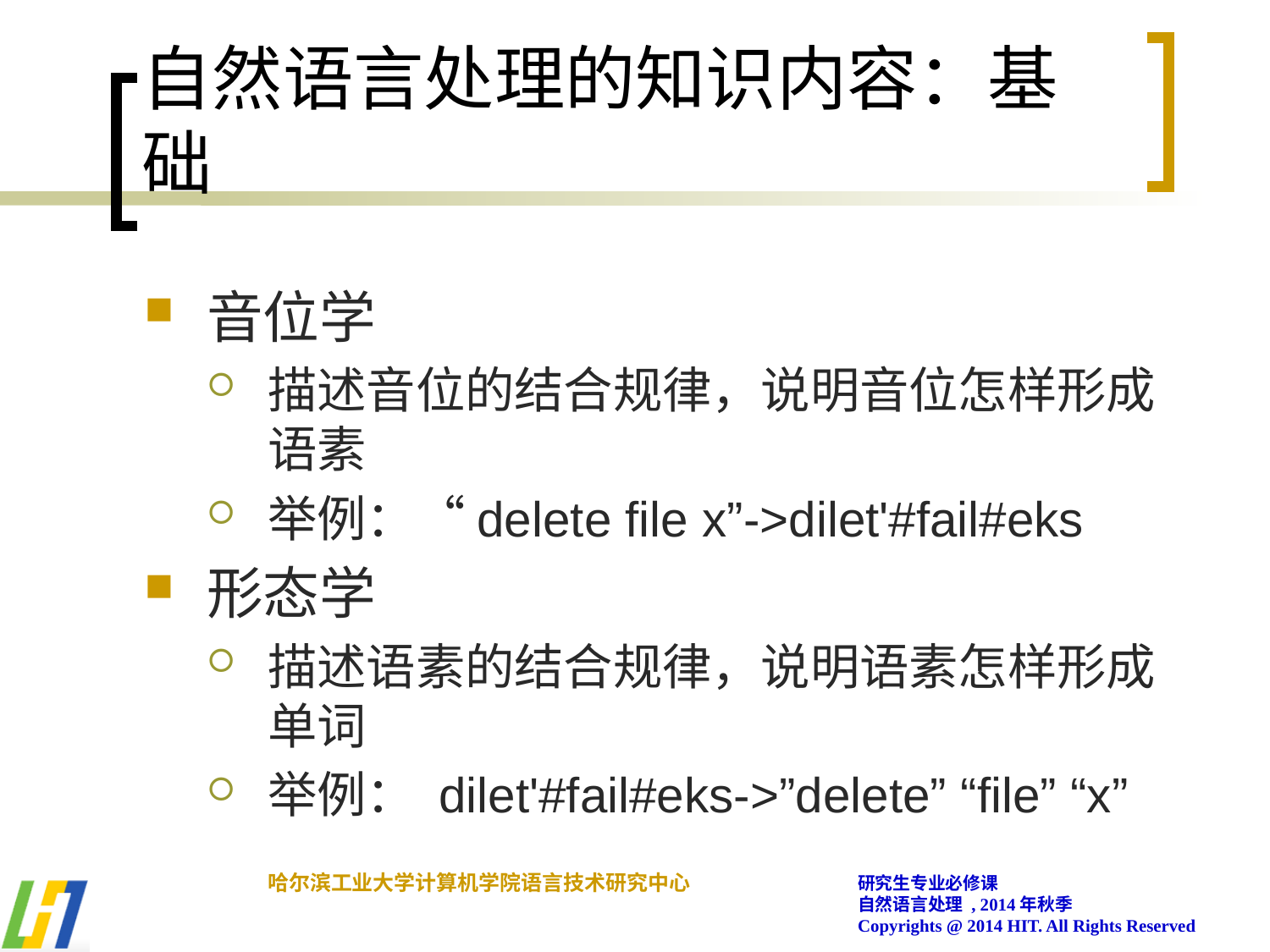

# 自然语言处理的知识内容：基础
音位学
描述音位的结合规律，说明音位怎样形成语素
举例：“delete file x”->dilet'#fail#eks
形态学
描述语素的结合规律，说明语素怎样形成单词
举例： dilet'#fail#eks->”delete” “file” “x”

哈尔滨工业大学计算机学院语言技术研究中心
研究生专业必修课
自然语言处理 , 2014年秋季
Copyrights @ 2014 HIT. All Rights Reserved